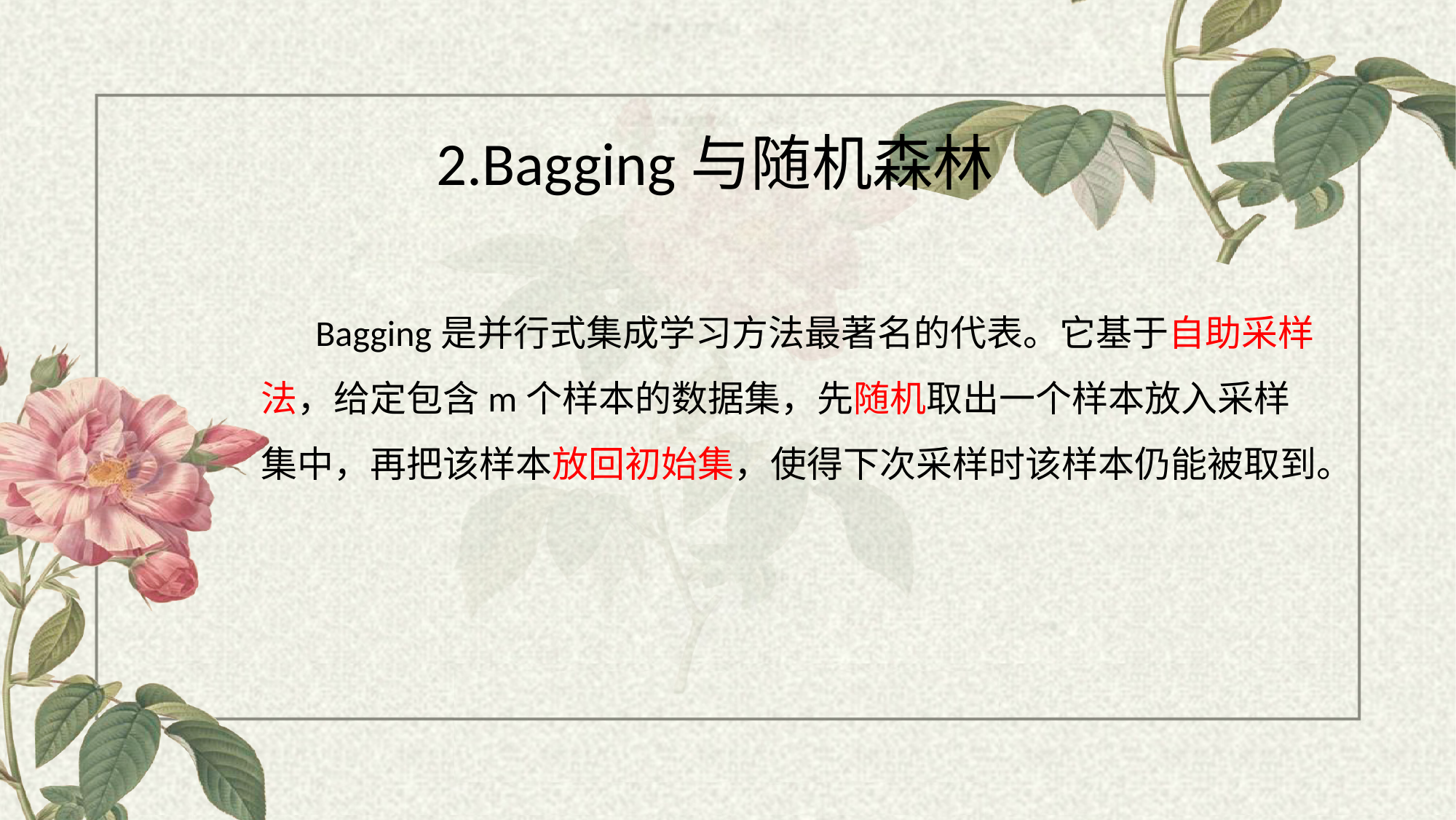

# 2.Bagging与随机森林
Bagging是并行式集成学习方法最著名的代表。它基于自助采样法，给定包含m个样本的数据集，先随机取出一个样本放入采样集中，再把该样本放回初始集，使得下次采样时该样本仍能被取到。